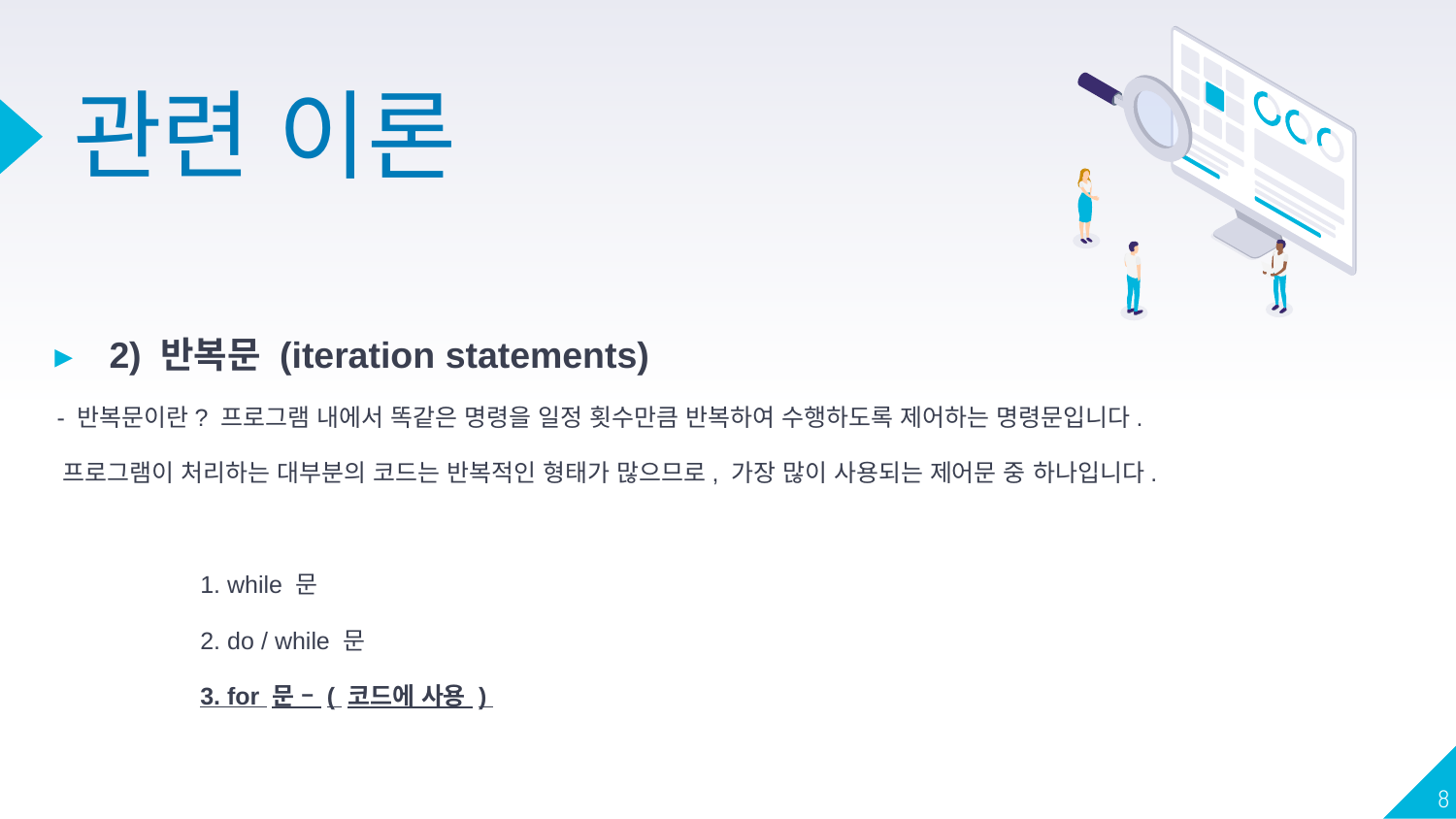

# 관련 이론
2) 반복문 (iteration statements)
   - 반복문이란? 프로그램 내에서 똑같은 명령을 일정 횟수만큼 반복하여 수행하도록 제어하는 명령문입니다.
   프로그램이 처리하는 대부분의 코드는 반복적인 형태가 많으므로, 가장 많이 사용되는 제어문 중 하나입니다.

	1. while 문
	2. do / while 문
	3. for 문 – ( 코드에 사용 )
8